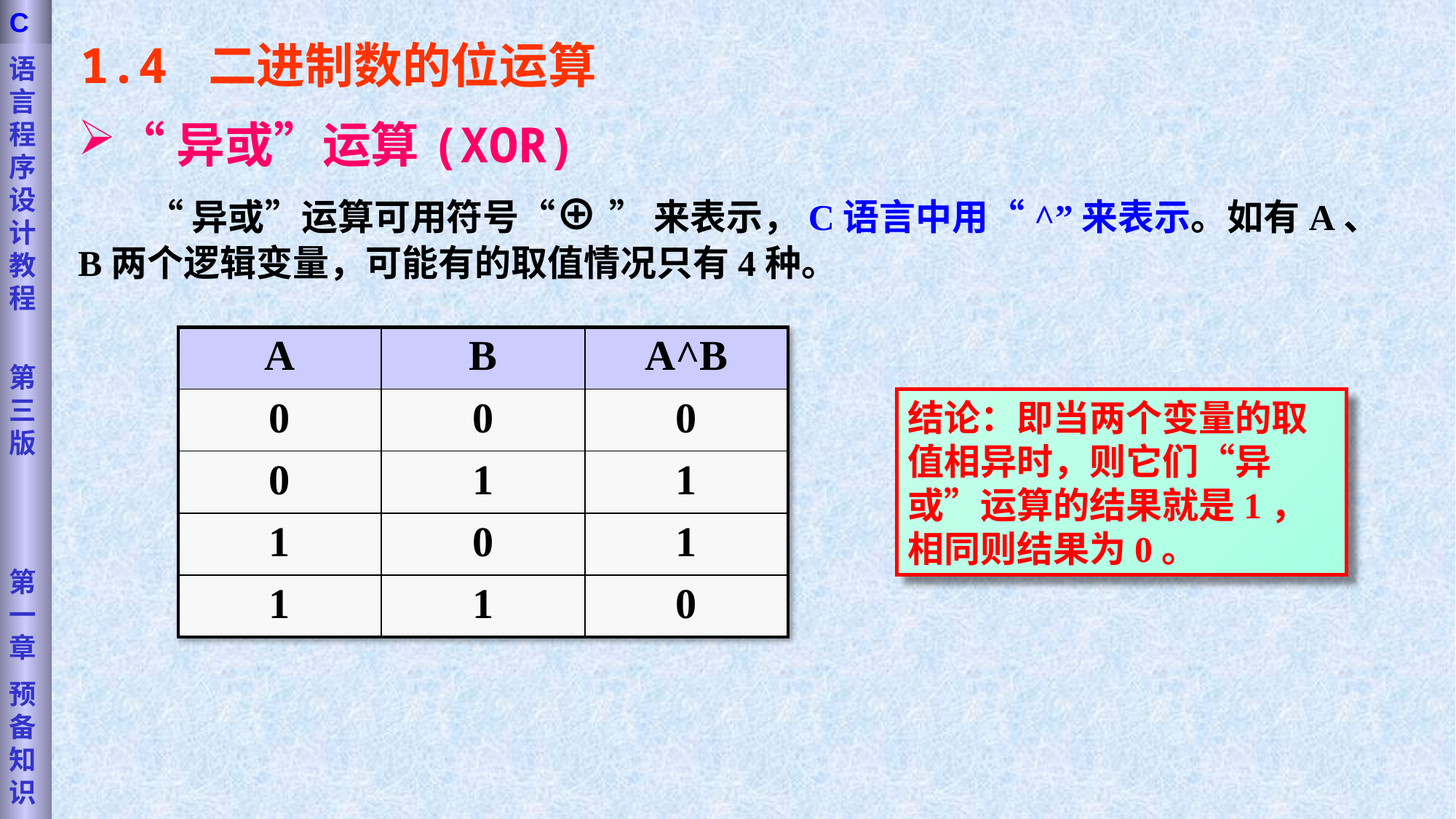

语言程序设计教程
第三版

第一章
预备知识
C
1.4 二进制数的位运算
“异或”运算(XOR)
          “异或”运算可用符号“⊕ ” 来表示，C语言中用“^”来表示。如有A、B两个逻辑变量，可能有的取值情况只有4种。

| A | B | A^B |
| --- | --- | --- |
| 0 | 0 | 0 |
| 0 | 1 | 1 |
| 1 | 0 | 1 |
| 1 | 1 | 0 |
结论：即当两个变量的取值相异时，则它们“异或”运算的结果就是1，相同则结果为0。